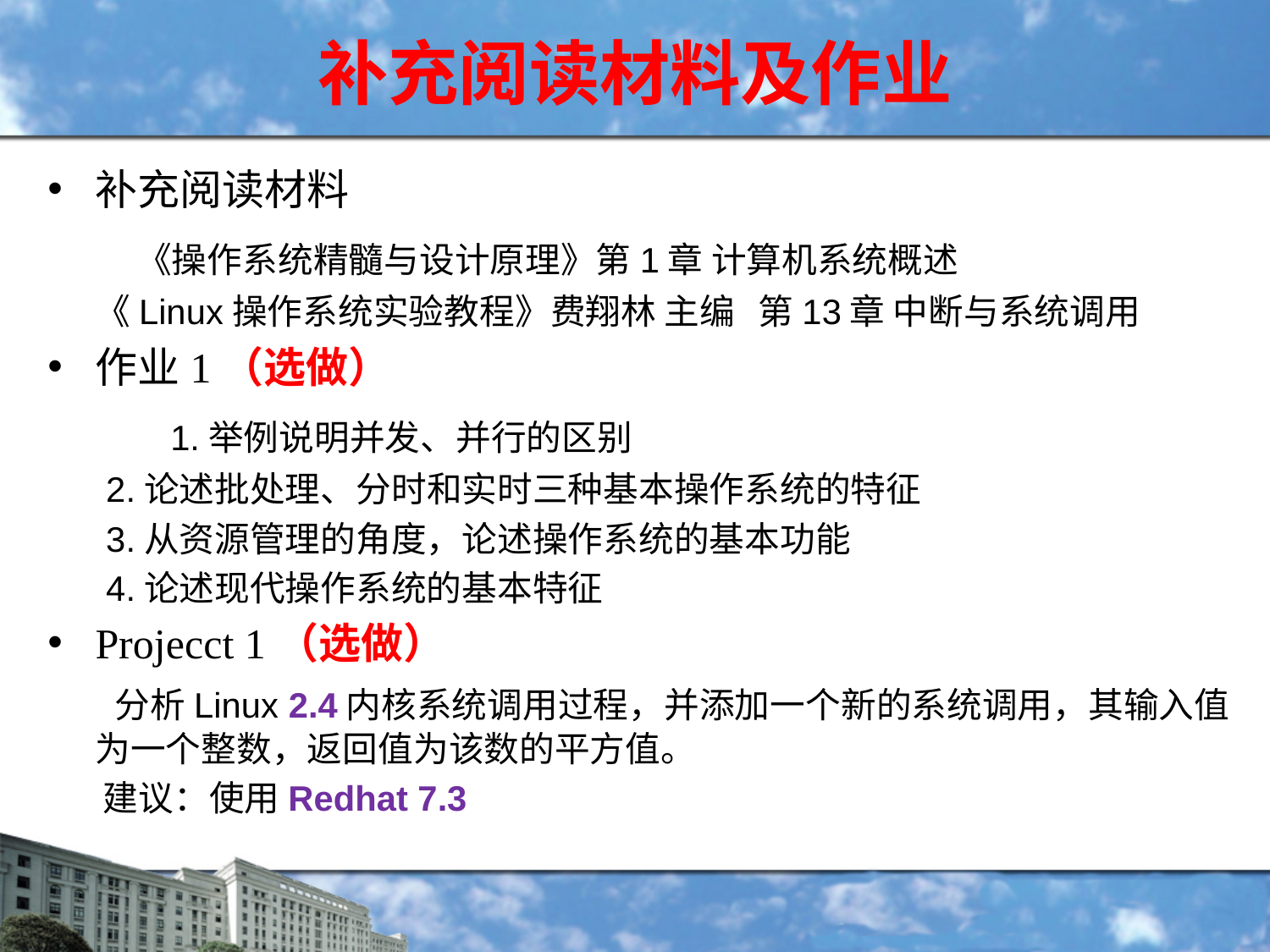

# 补充阅读材料及作业
补充阅读材料
       《操作系统精髓与设计原理》第1章 计算机系统概述
     《Linux操作系统实验教程》费翔林 主编   第13章 中断与系统调用
作业1（选做）
          1.举例说明并发、并行的区别
      2.论述批处理、分时和实时三种基本操作系统的特征
      3.从资源管理的角度，论述操作系统的基本功能
      4.论述现代操作系统的基本特征
Projecct 1（选做）
      分析Linux 2.4内核系统调用过程，并添加一个新的系统调用，其输入值为一个整数，返回值为该数的平方值。
      建议：使用Redhat 7.3